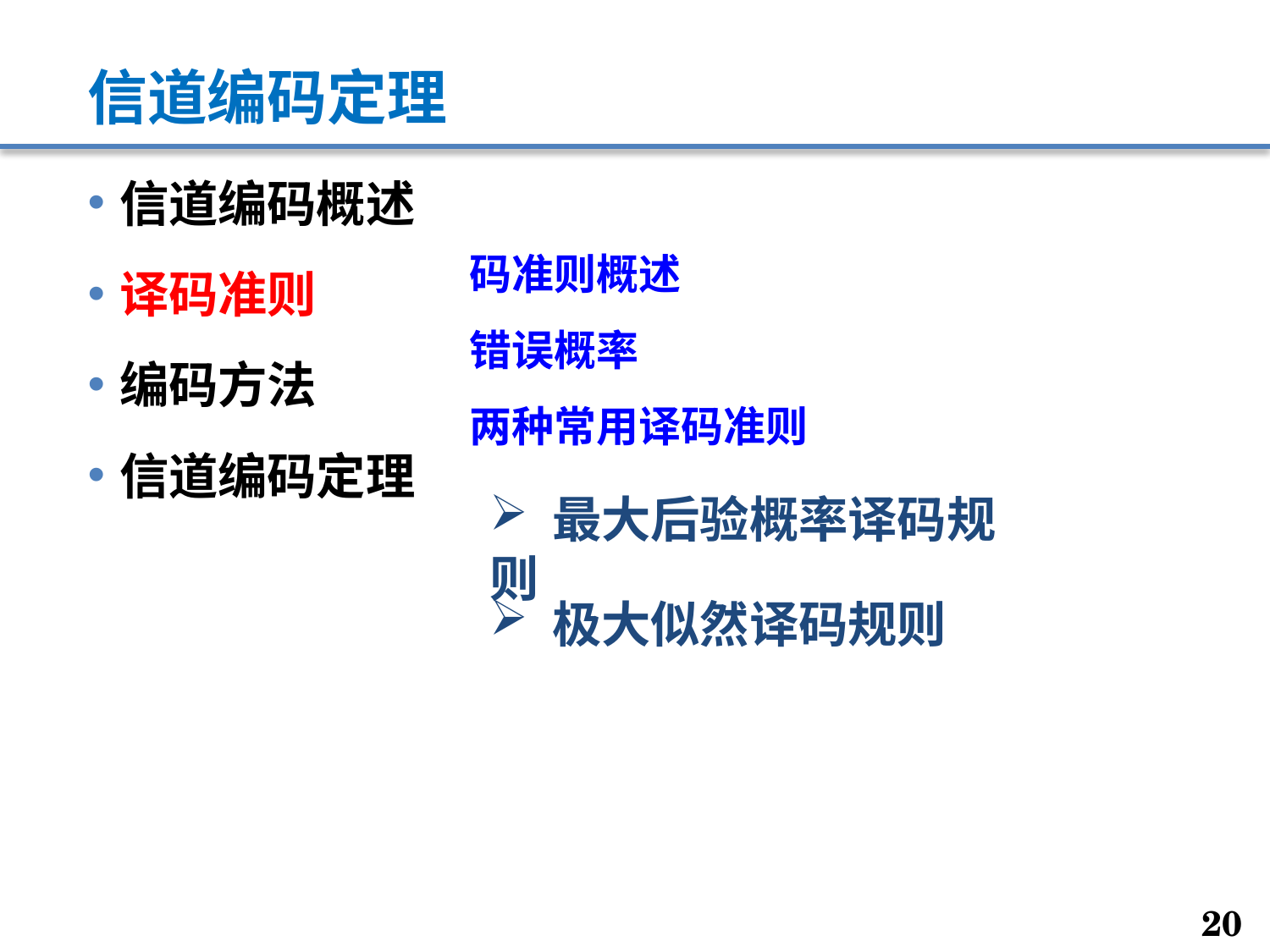

# 信道编码定理
信道编码概述
译码准则
编码方法
信道编码定理
码准则概述
错误概率
两种常用译码准则
 最大后验概率译码规则
 极大似然译码规则
20